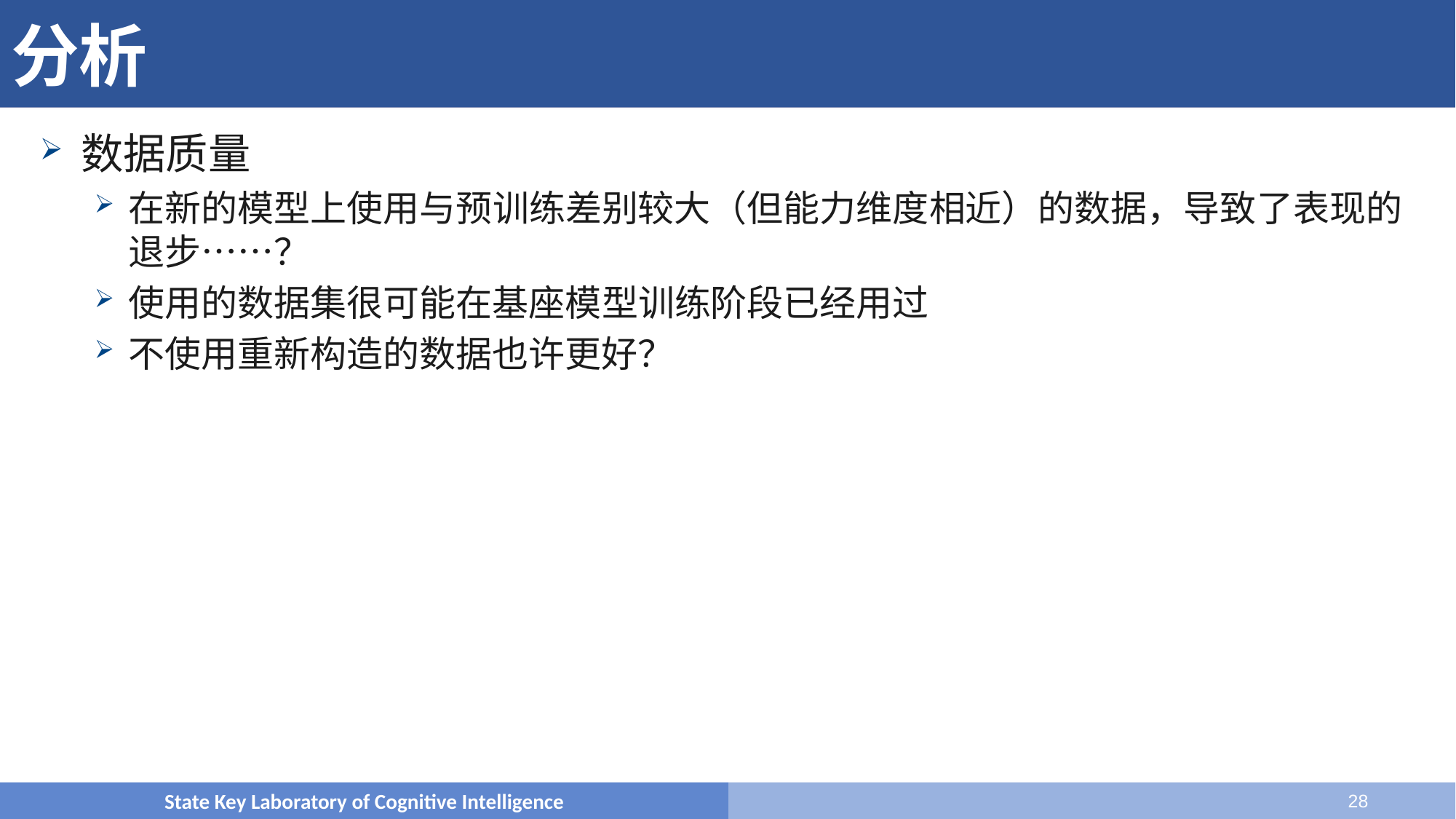

# 分析
数据质量
在新的模型上使用与预训练差别较大（但能力维度相近）的数据，导致了表现的退步……？
使用的数据集很可能在基座模型训练阶段已经用过
不使用重新构造的数据也许更好？
State Key Laboratory of Cognitive Intelligence
28